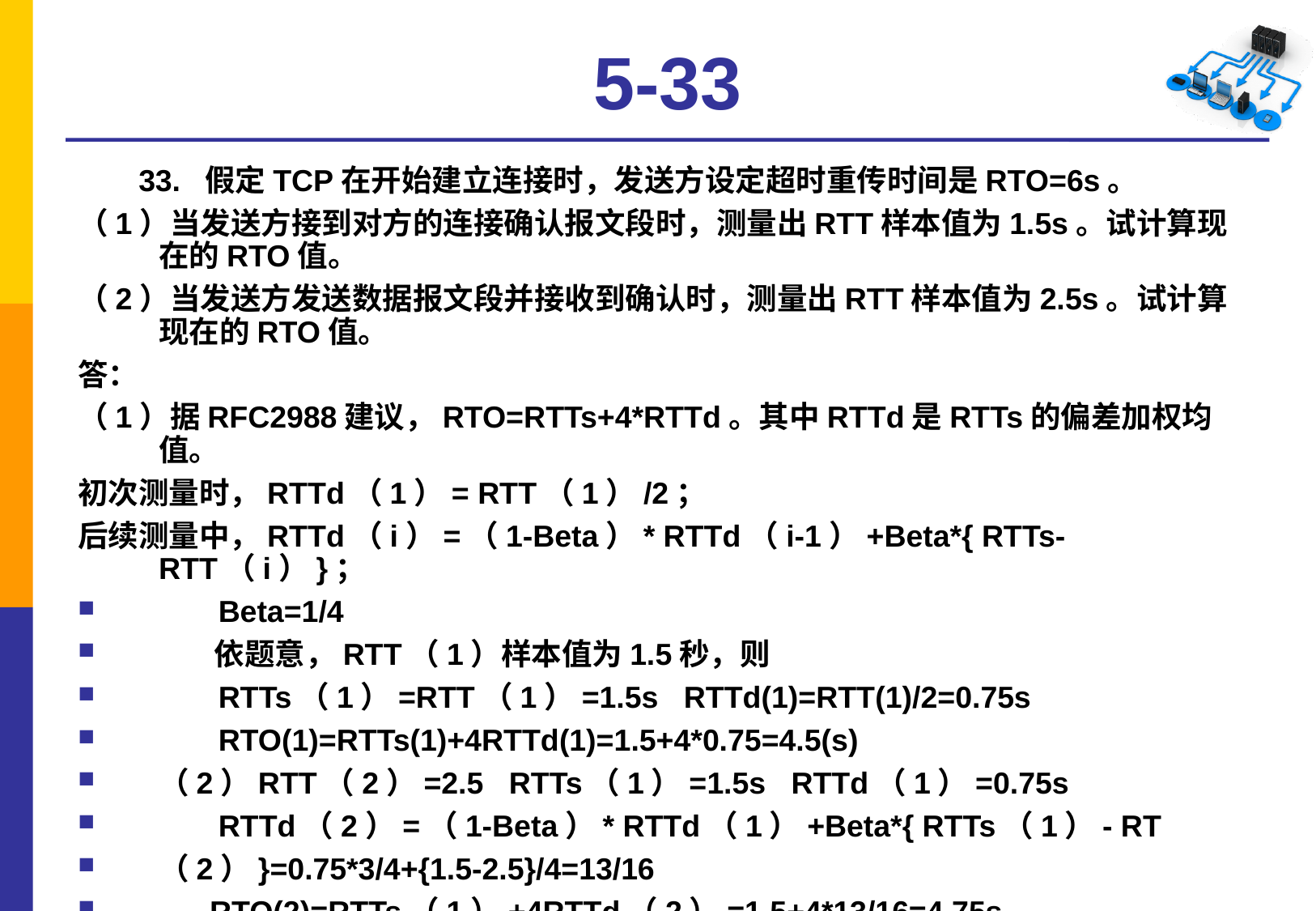

5-33
33.  假定TCP在开始建立连接时，发送方设定超时重传时间是RTO=6s。
（1）当发送方接到对方的连接确认报文段时，测量出RTT样本值为1.5s。试计算现在的RTO值。
（2）当发送方发送数据报文段并接收到确认时，测量出RTT样本值为2.5s。试计算现在的RTO值。
答：
（1）据RFC2988建议，RTO=RTTs+4*RTTd。其中RTTd是RTTs的偏差加权均值。
初次测量时，RTTd（1）= RTT（1）/2；
后续测量中，RTTd（i）=（1-Beta）* RTTd（i-1）+Beta*{ RTTs- RTT（i）}；
       Beta=1/4
       依题意，RTT（1）样本值为1.5秒，则
       RTTs（1）=RTT（1）=1.5s   RTTd(1)=RTT(1)/2=0.75s
       RTO(1)=RTTs(1)+4RTTd(1)=1.5+4*0.75=4.5(s)
（2）RTT（2）=2.5   RTTs（1）=1.5s   RTTd（1）=0.75s
       RTTd（2）=（1-Beta）* RTTd（1）+Beta*{ RTTs（1）- RT
（2）}=0.75*3/4+{1.5-2.5}/4=13/16
      RTO(2)=RTTs（1）+4RTTd（2）=1.5+4*13/16=4.75s